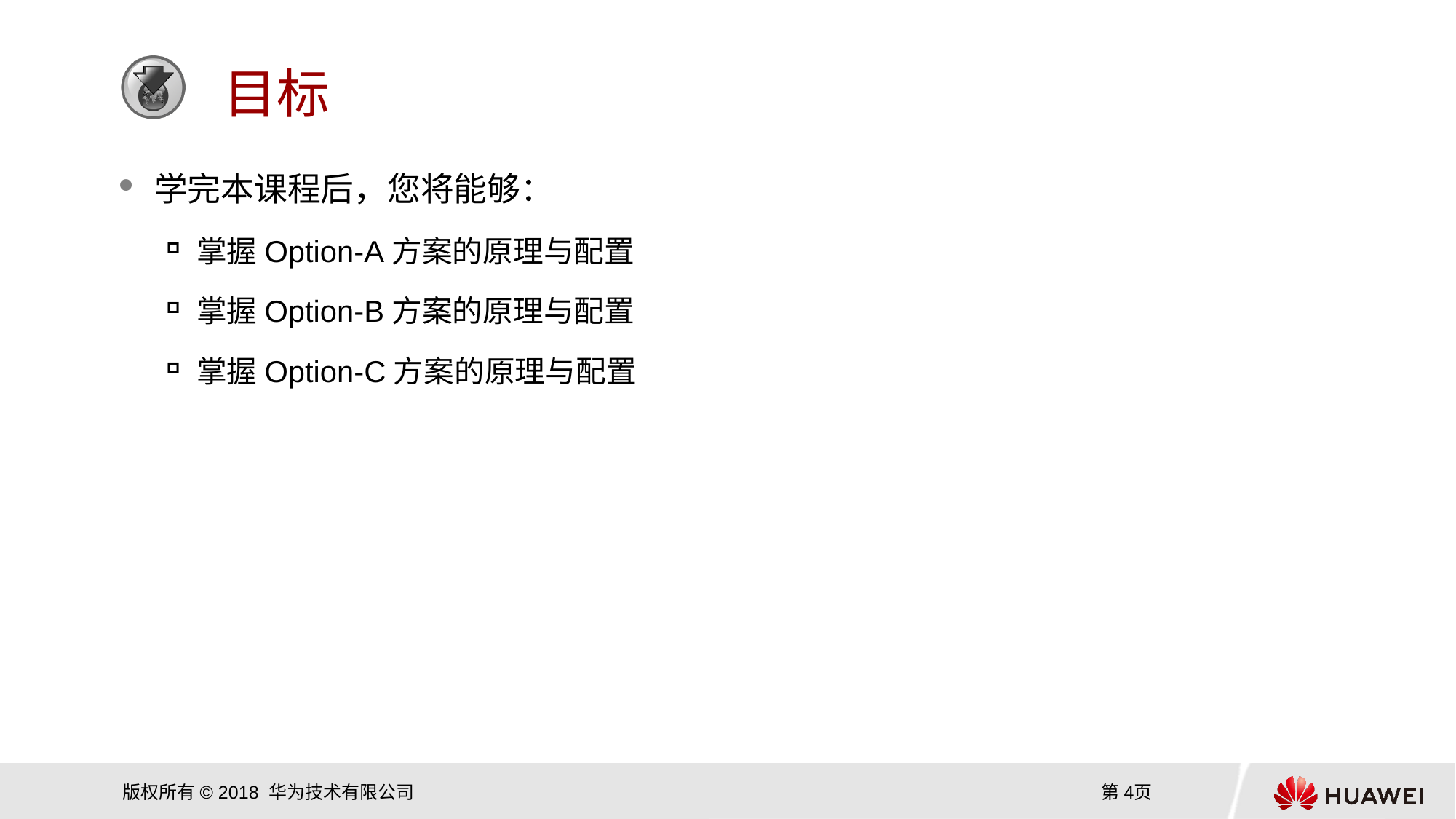

学完本课程后，您将能够：
掌握Option-A方案的原理与配置
掌握Option-B方案的原理与配置
掌握Option-C方案的原理与配置